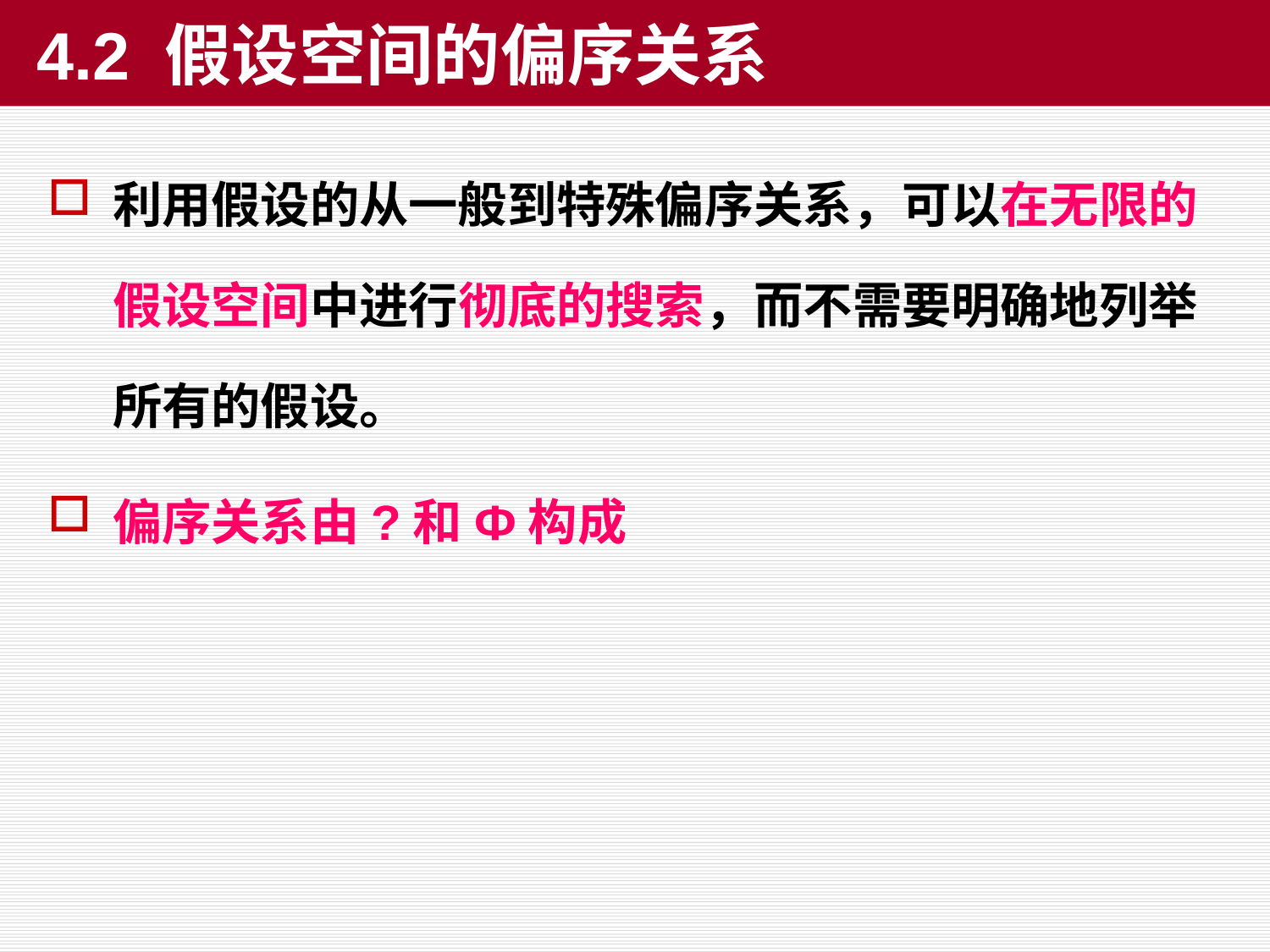

# 4.2 假设空间的偏序关系
利用假设的从一般到特殊偏序关系，可以在无限的假设空间中进行彻底的搜索，而不需要明确地列举所有的假设。
偏序关系由?和Ф构成